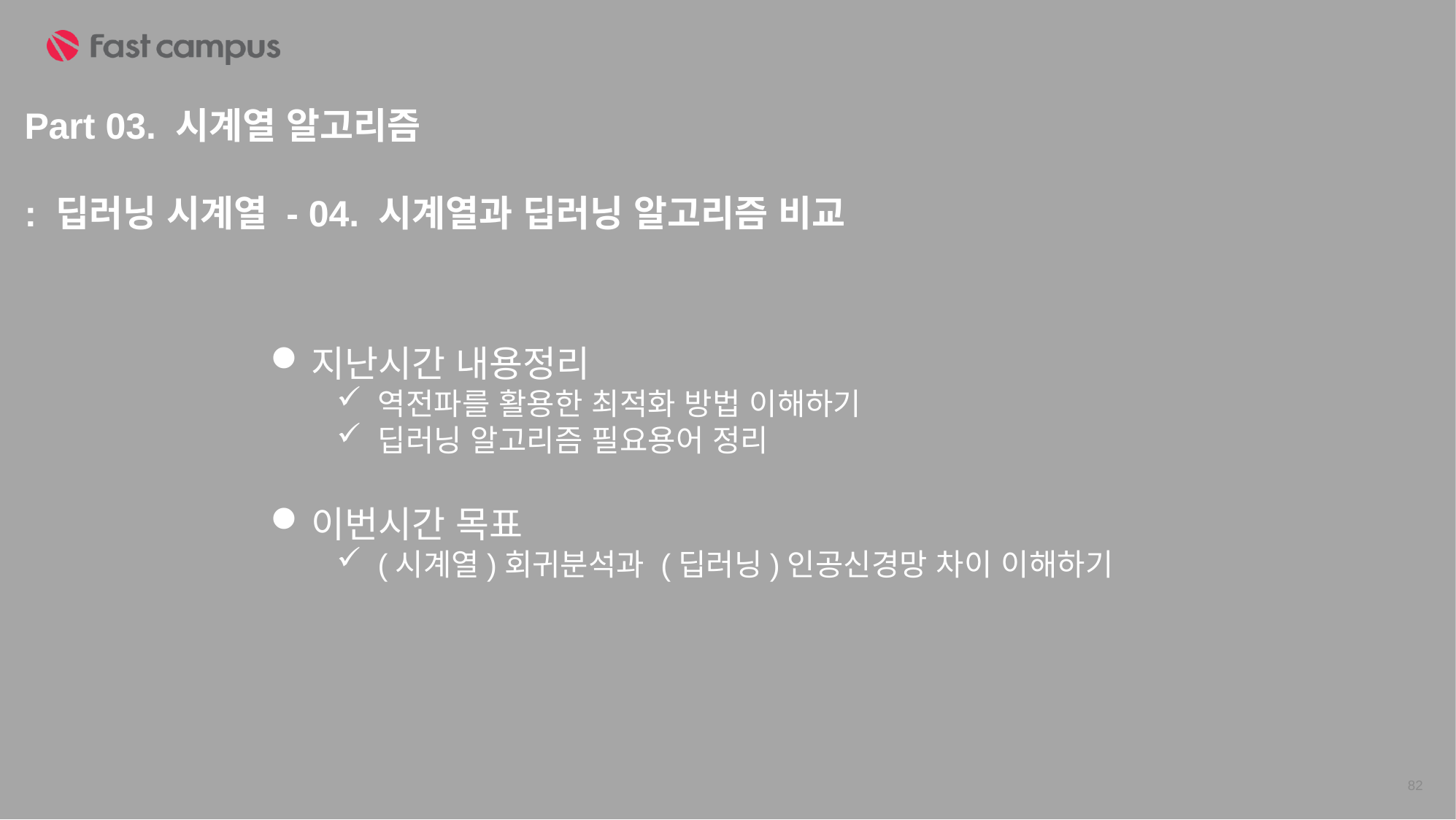

Part 03. 시계열 알고리즘

: 딥러닝 시계열 - 04. 시계열과 딥러닝 알고리즘 비교
지난시간 내용정리
역전파를 활용한 최적화 방법 이해하기
딥러닝 알고리즘 필요용어 정리

이번시간 목표
(시계열)회귀분석과 (딥러닝)인공신경망 차이 이해하기
82